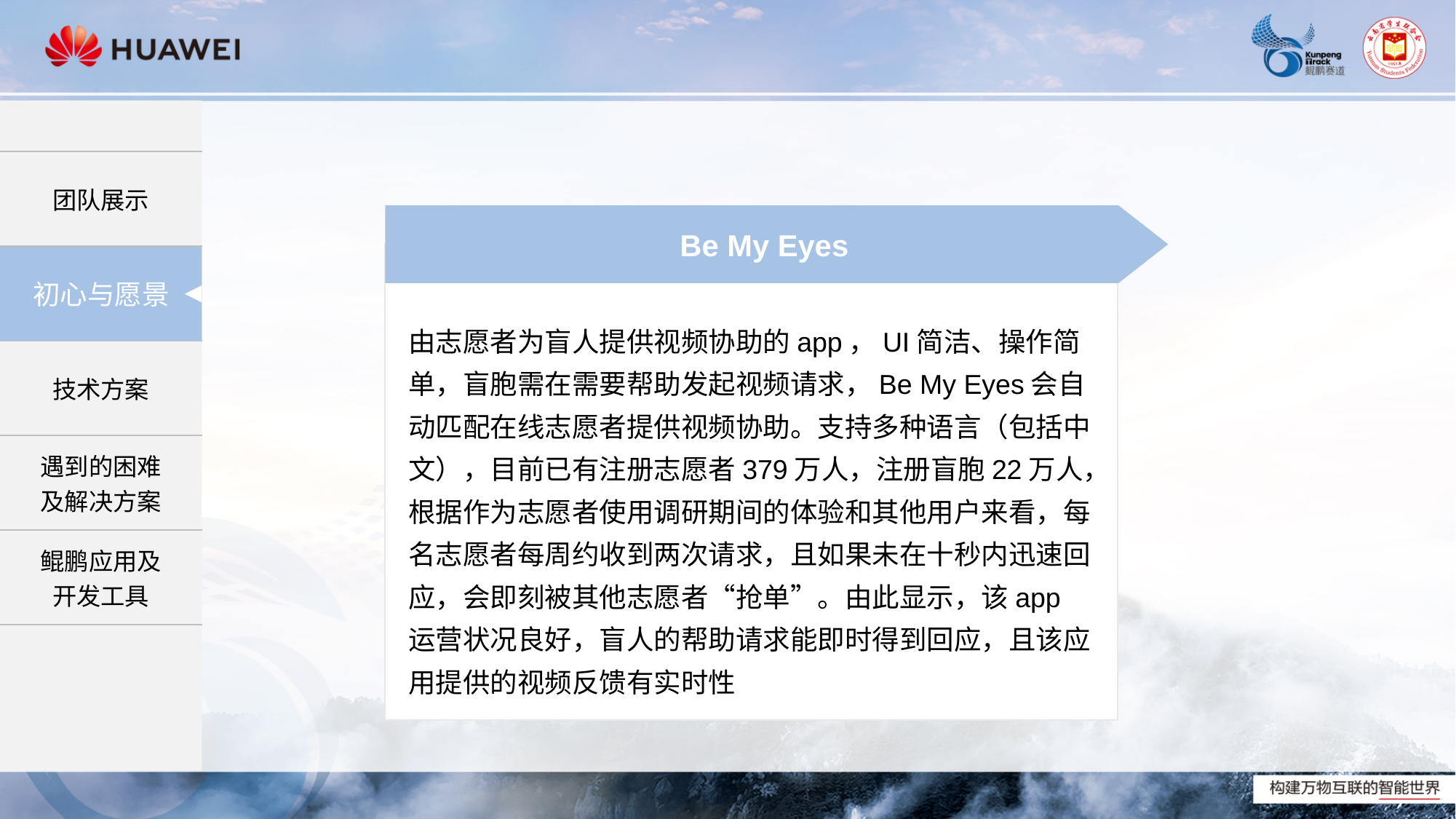

Be My Eyes

由志愿者为盲人提供视频协助的app，UI简洁、操作简单，盲胞需在需要帮助发起视频请求，Be My Eyes会自动匹配在线志愿者提供视频协助。支持多种语言（包括中文），目前已有注册志愿者379万人，注册盲胞22万人，根据作为志愿者使用调研期间的体验和其他用户来看，每名志愿者每周约收到两次请求，且如果未在十秒内迅速回应，会即刻被其他志愿者“抢单”。由此显示，该app运营状况良好，盲人的帮助请求能即时得到回应，且该应用提供的视频反馈有实时性